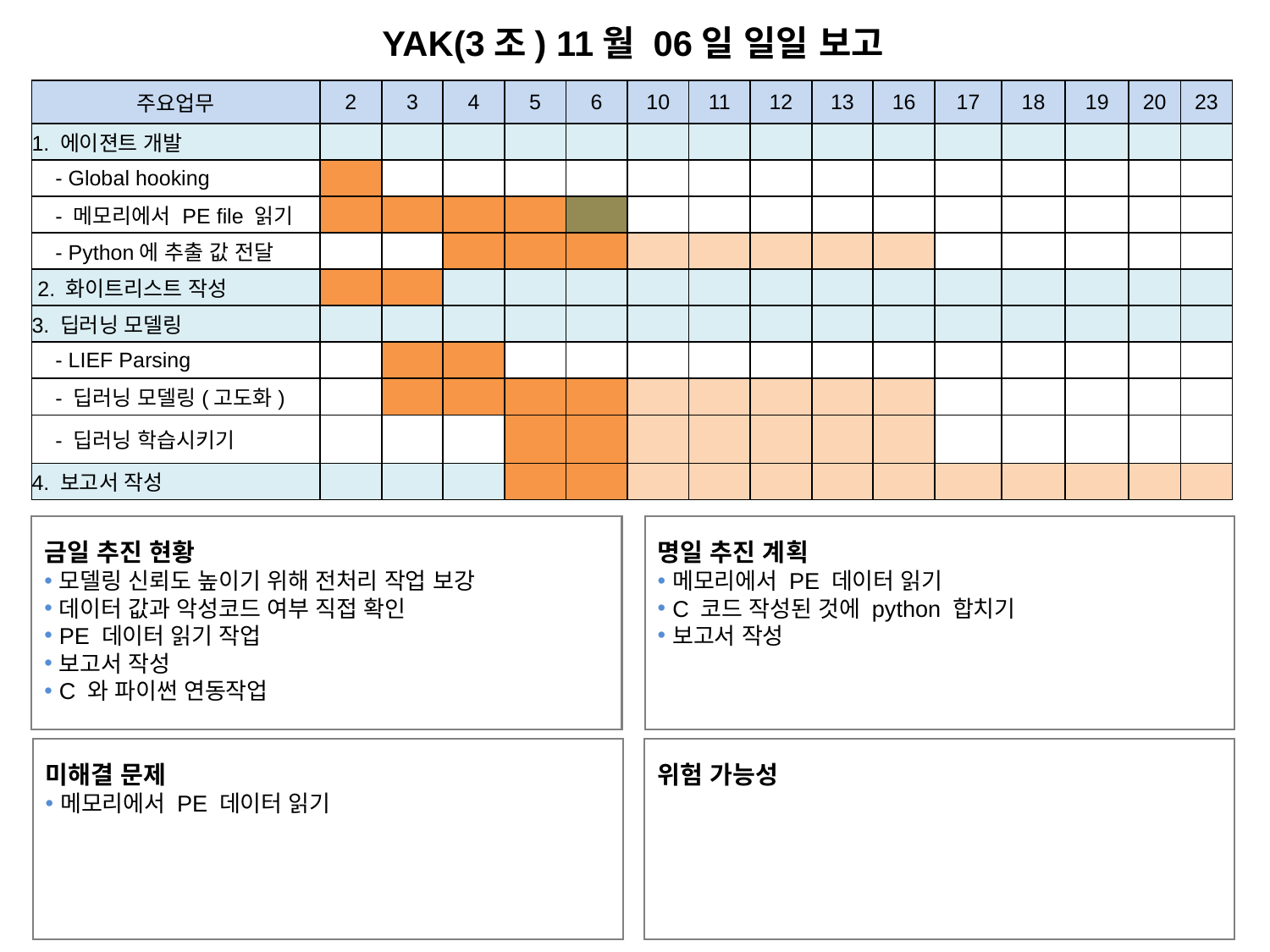

YAK(3조) 11월 06일 일일 보고
| 주요업무 | 2 | 3 | 4 | 5 | 6 | 10 | 11 | 12 | 13 | 16 | 17 | 18 | 19 | 20 | 23 |
| --- | --- | --- | --- | --- | --- | --- | --- | --- | --- | --- | --- | --- | --- | --- | --- |
| 1. 에이젼트 개발 |  |  |  |  |  |  |  |  |  |  |  |  |  |  |  |
| - Global hooking |  |  |  |  |  |  |  |  |  |  |  |  |  |  |  |
| - 메모리에서 PE file 읽기 |  |  |  |  |  |  |  |  |  |  |  |  |  |  |  |
| - Python에 추출 값 전달 |  |  |  |  |  |  |  |  |  |  |  |  |  |  |  |
| 2. 화이트리스트 작성 |  |  |  |  |  |  |  |  |  |  |  |  |  |  |  |
| 3. 딥러닝 모델링 |  |  |  |  |  |  |  |  |  |  |  |  |  |  |  |
| - LIEF Parsing |  |  |  |  |  |  |  |  |  |  |  |  |  |  |  |
| - 딥러닝 모델링(고도화) |  |  |  |  |  |  |  |  |  |  |  |  |  |  |  |
| - 딥러닝 학습시키기 |  |  |  |  |  |  |  |  |  |  |  |  |  |  |  |
| 4. 보고서 작성 |  |  |  |  |  |  |  |  |  |  |  |  |  |  |  |
금일 추진 현황
모델링 신뢰도 높이기 위해 전처리 작업 보강
데이터 값과 악성코드 여부 직접 확인
PE 데이터 읽기 작업
보고서 작성
C 와 파이썬 연동작업

명일 추진 계획
메모리에서 PE 데이터 읽기
C 코드 작성된 것에 python 합치기
보고서 작성
위험 가능성

미해결 문제
메모리에서 PE 데이터 읽기